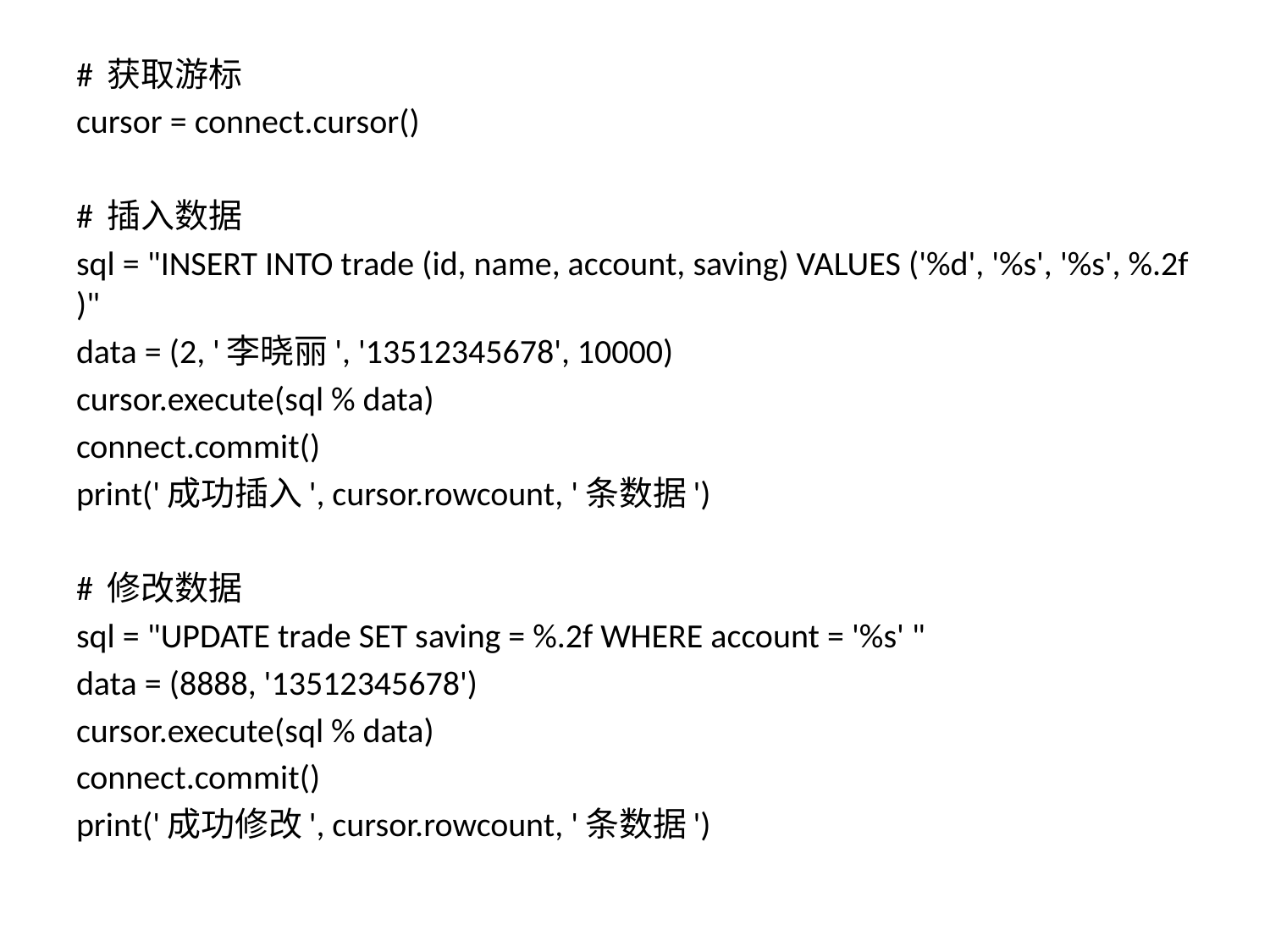

# 获取游标
cursor = connect.cursor()

# 插入数据
sql = "INSERT INTO trade (id, name, account, saving) VALUES ('%d', '%s', '%s', %.2f )"
data = (2, '李晓丽', '13512345678', 10000)
cursor.execute(sql % data)
connect.commit()
print('成功插入', cursor.rowcount, '条数据')

# 修改数据
sql = "UPDATE trade SET saving = %.2f WHERE account = '%s' "
data = (8888, '13512345678')
cursor.execute(sql % data)
connect.commit()
print('成功修改', cursor.rowcount, '条数据')